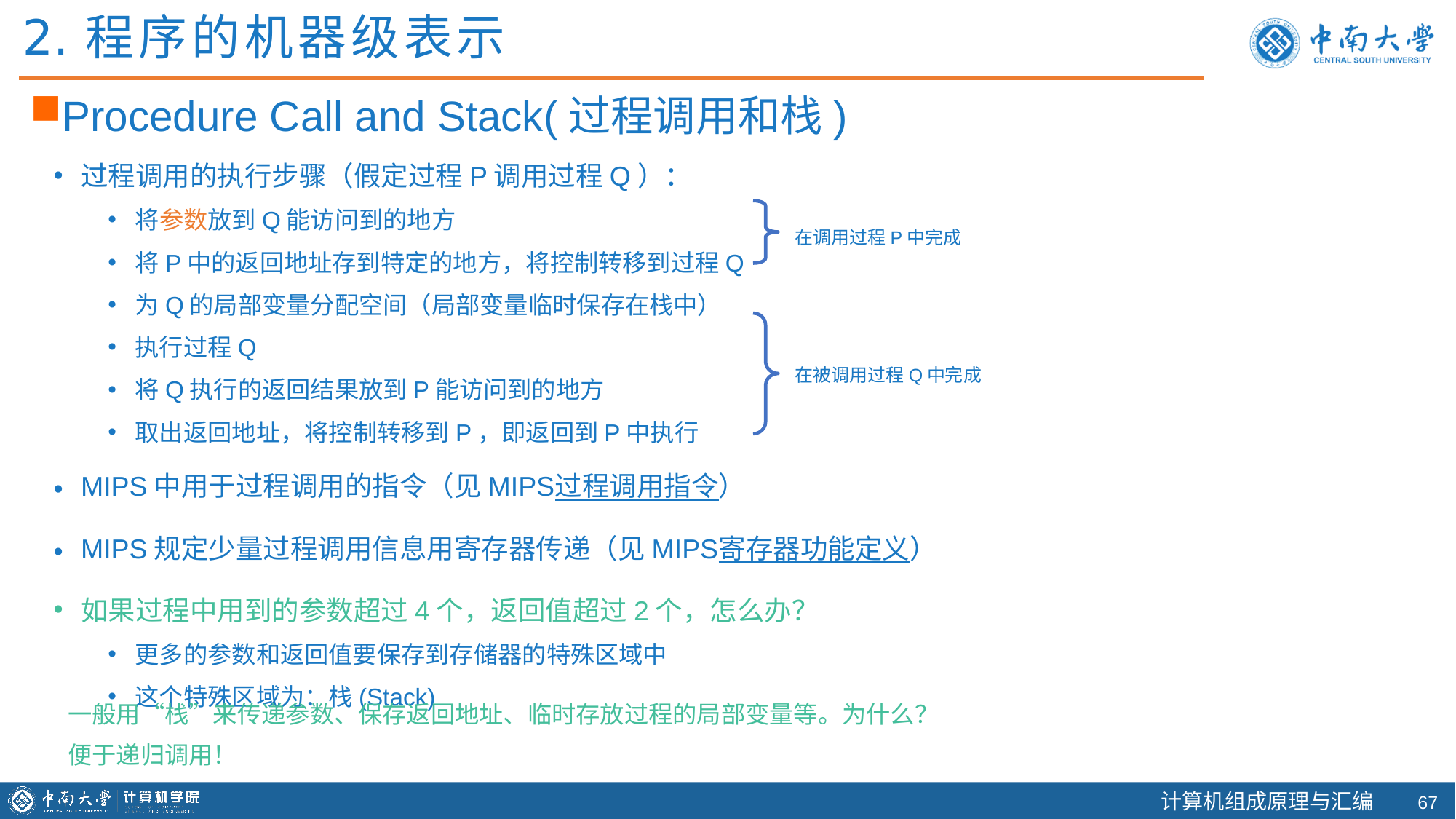

2.程序的机器级表示
Procedure Call and Stack(过程调用和栈)
过程调用的执行步骤（假定过程P调用过程Q）：
将参数放到Q能访问到的地方
将P中的返回地址存到特定的地方，将控制转移到过程Q
为Q的局部变量分配空间（局部变量临时保存在栈中）
执行过程Q
将Q执行的返回结果放到P能访问到的地方
取出返回地址，将控制转移到P，即返回到P中执行
MIPS中用于过程调用的指令（见MIPS过程调用指令）
MIPS规定少量过程调用信息用寄存器传递（见MIPS寄存器功能定义）
如果过程中用到的参数超过4个，返回值超过2个，怎么办？
更多的参数和返回值要保存到存储器的特殊区域中
这个特殊区域为：栈(Stack)

在调用过程P中完成

在被调用过程Q中完成
一般用“栈”来传递参数、保存返回地址、临时存放过程的局部变量等。为什么？
便于递归调用！
67